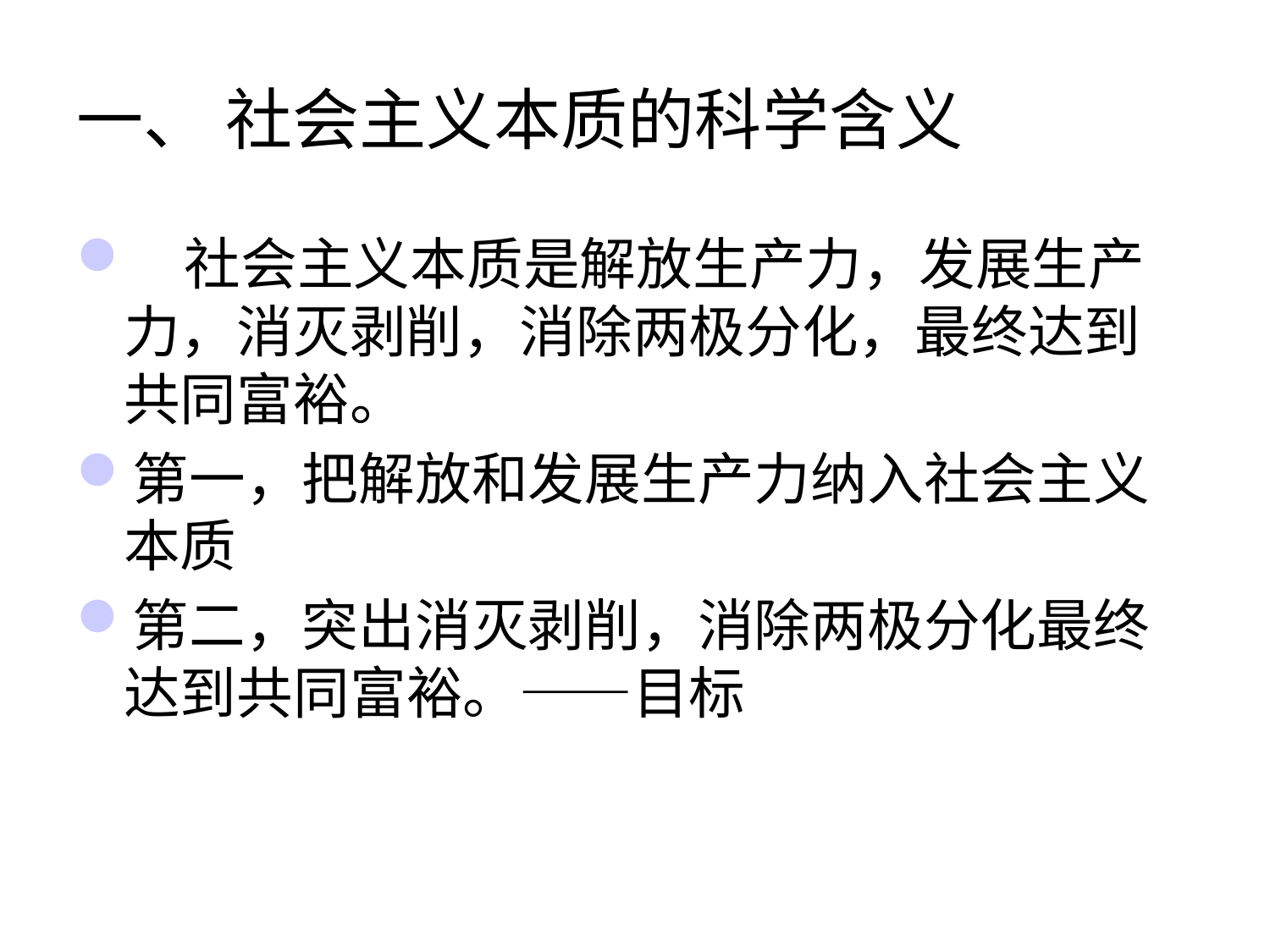

# 一、 社会主义本质的科学含义
   社会主义本质是解放生产力，发展生产力，消灭剥削，消除两极分化，最终达到共同富裕。
第一，把解放和发展生产力纳入社会主义本质
第二，突出消灭剥削，消除两极分化最终达到共同富裕。——目标